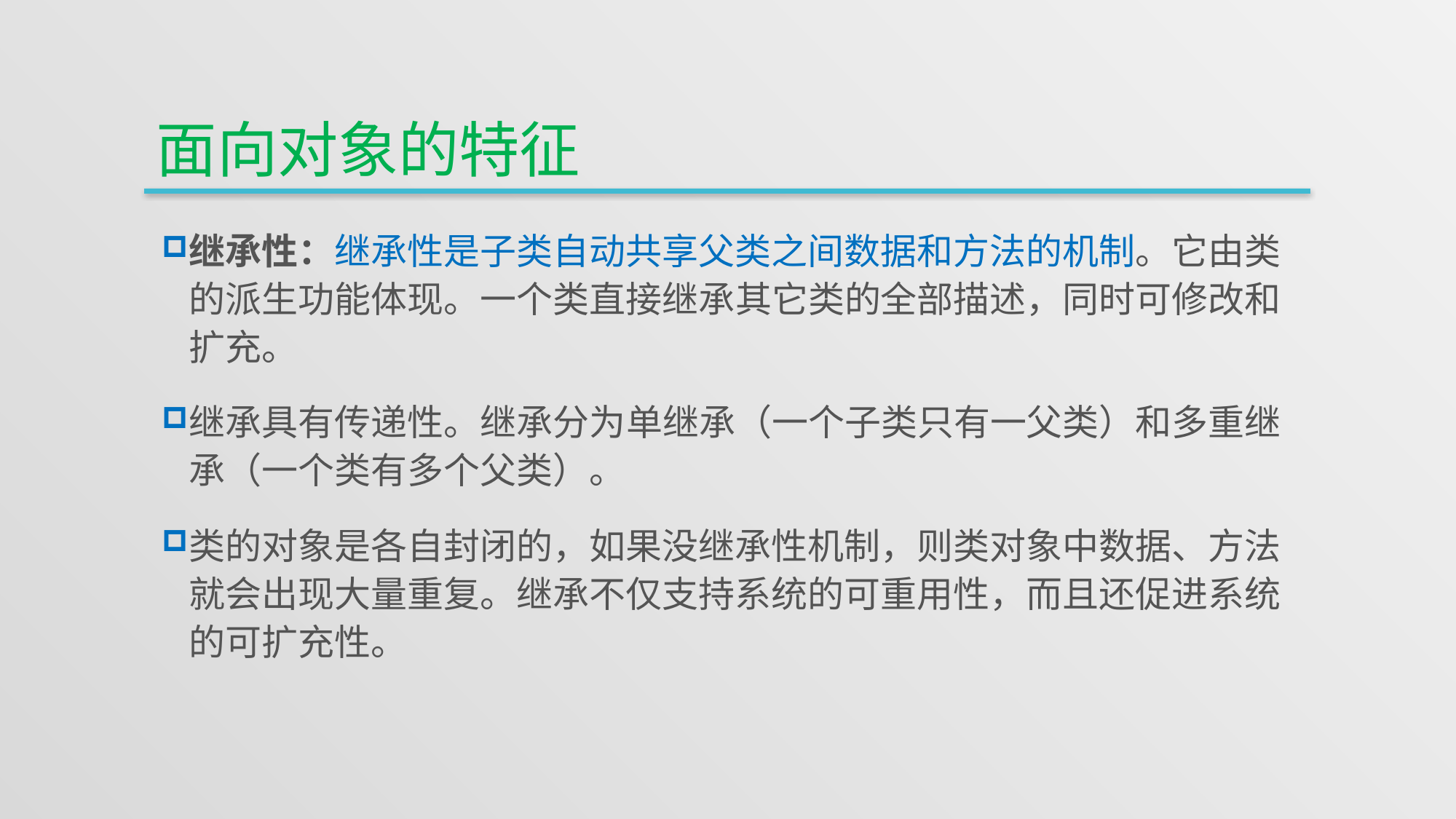

# 面向对象的特征
继承性：继承性是子类自动共享父类之间数据和方法的机制。它由类的派生功能体现。一个类直接继承其它类的全部描述，同时可修改和扩充。
继承具有传递性。继承分为单继承（一个子类只有一父类）和多重继承（一个类有多个父类）。
类的对象是各自封闭的，如果没继承性机制，则类对象中数据、方法就会出现大量重复。继承不仅支持系统的可重用性，而且还促进系统的可扩充性。